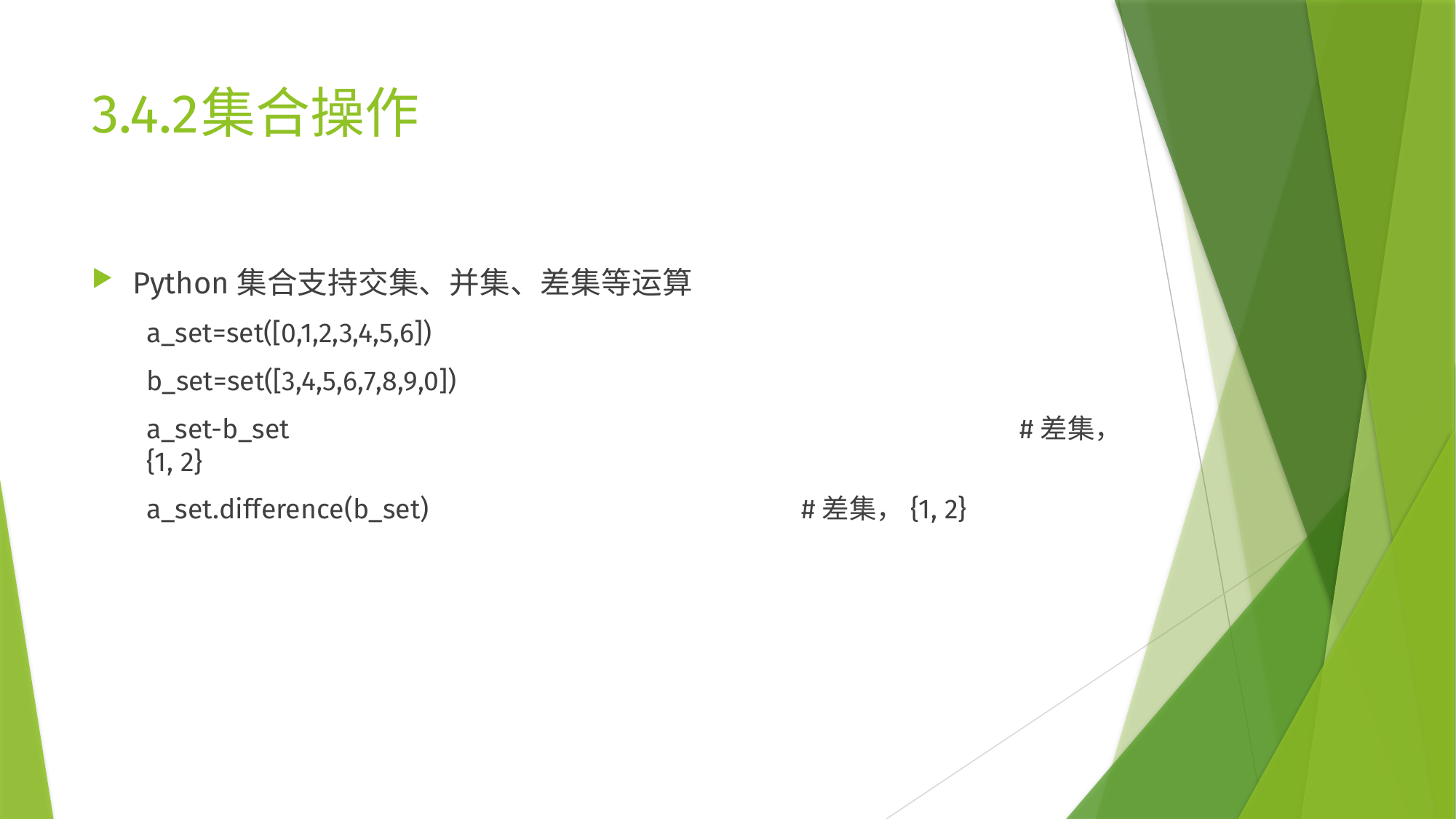

# 3.4.2	集合操作
Python集合支持交集、并集、差集等运算
a_set=set([0,1,2,3,4,5,6])
b_set=set([3,4,5,6,7,8,9,0])
a_set-b_set							#差集，{1, 2}
a_set.difference(b_set)				#差集，{1, 2}